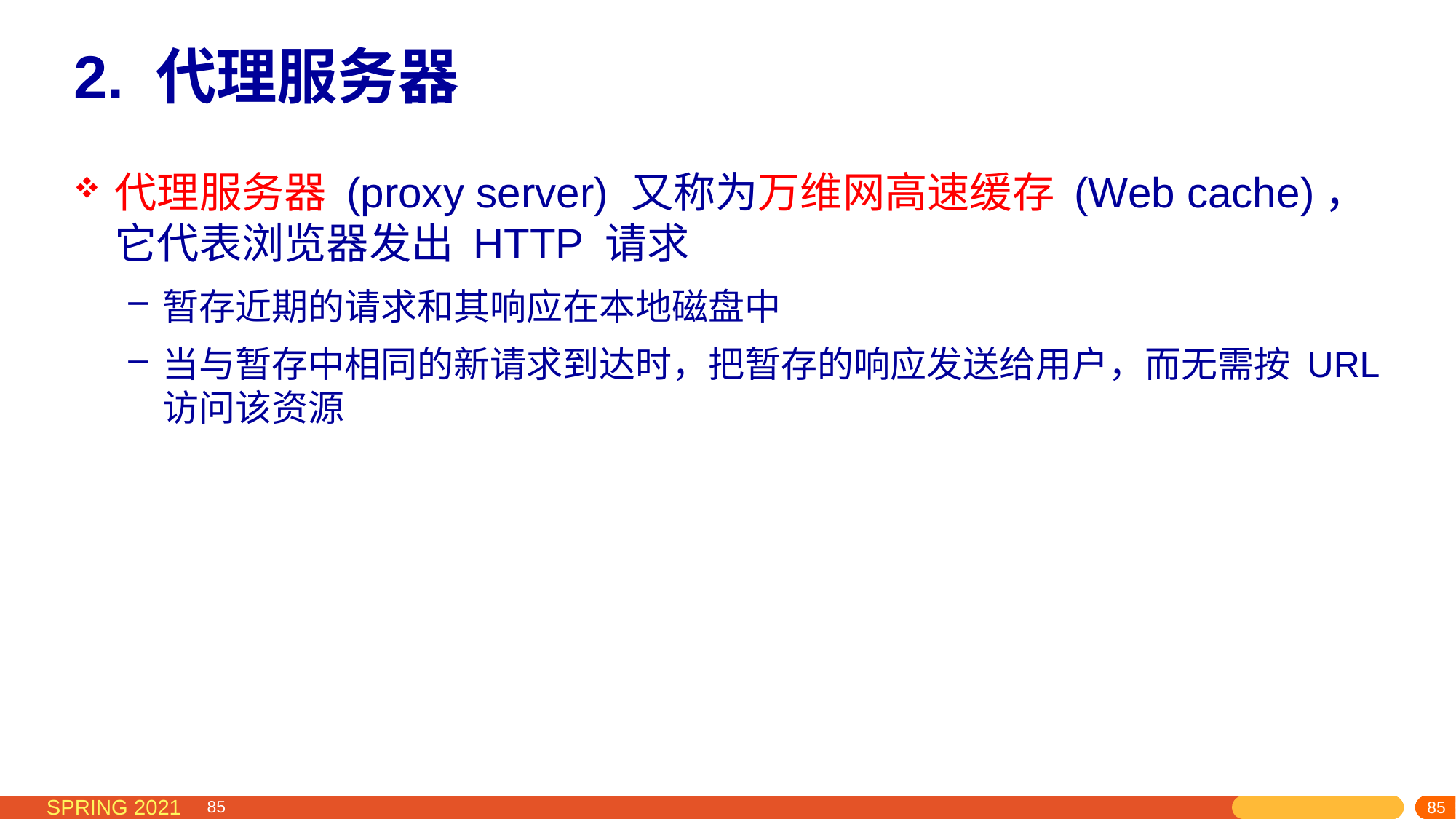

# 2. 代理服务器
代理服务器 (proxy server) 又称为万维网高速缓存 (Web cache)，它代表浏览器发出 HTTP 请求
暂存近期的请求和其响应在本地磁盘中
当与暂存中相同的新请求到达时，把暂存的响应发送给用户，而无需按 URL 访问该资源